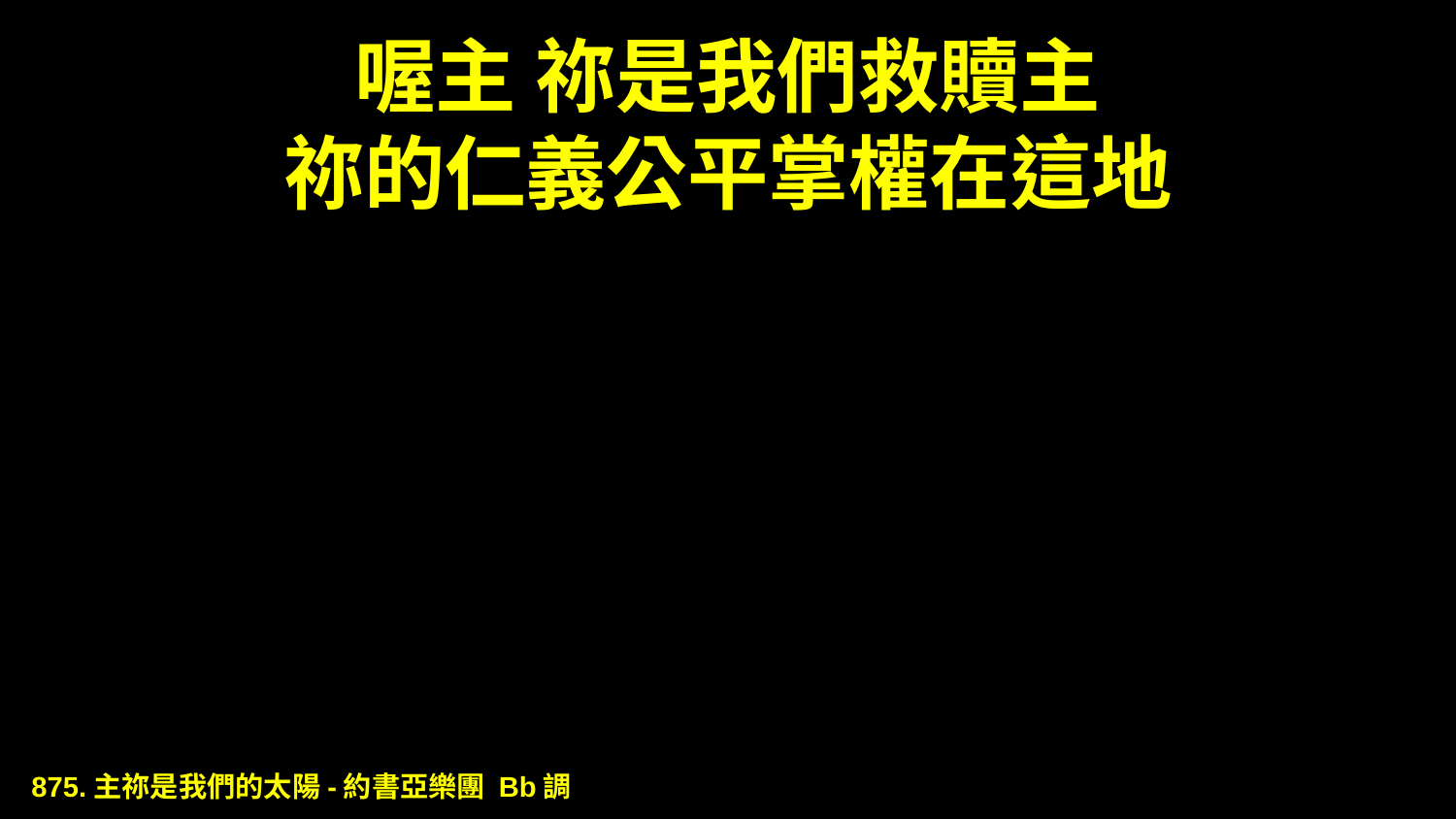

# 喔主 祢是我們救贖主 祢的仁義公平掌權在這地
875.主祢是我們的太陽-約書亞樂團 Bb調